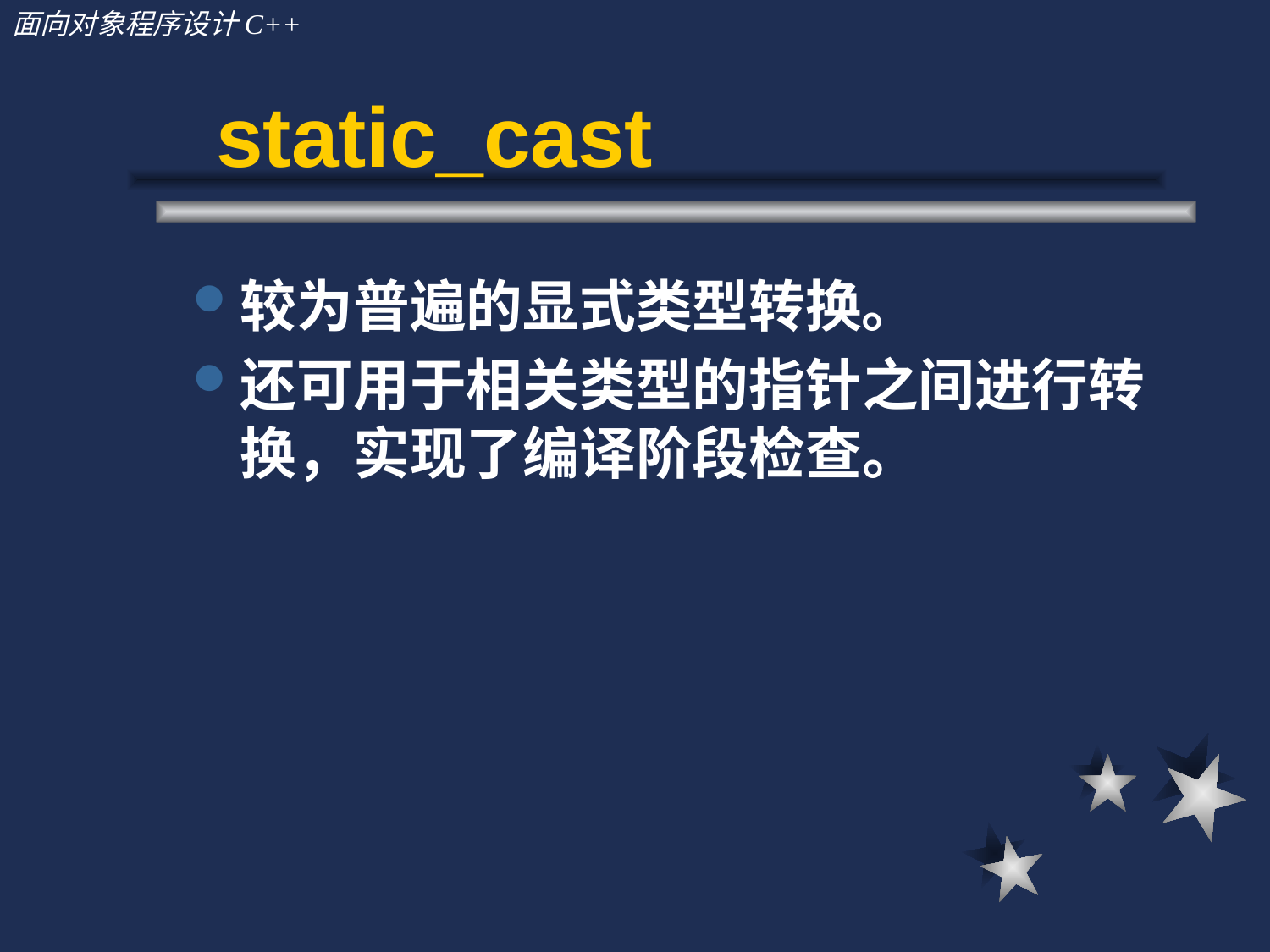

# static_cast
较为普遍的显式类型转换。
还可用于相关类型的指针之间进行转换，实现了编译阶段检查。